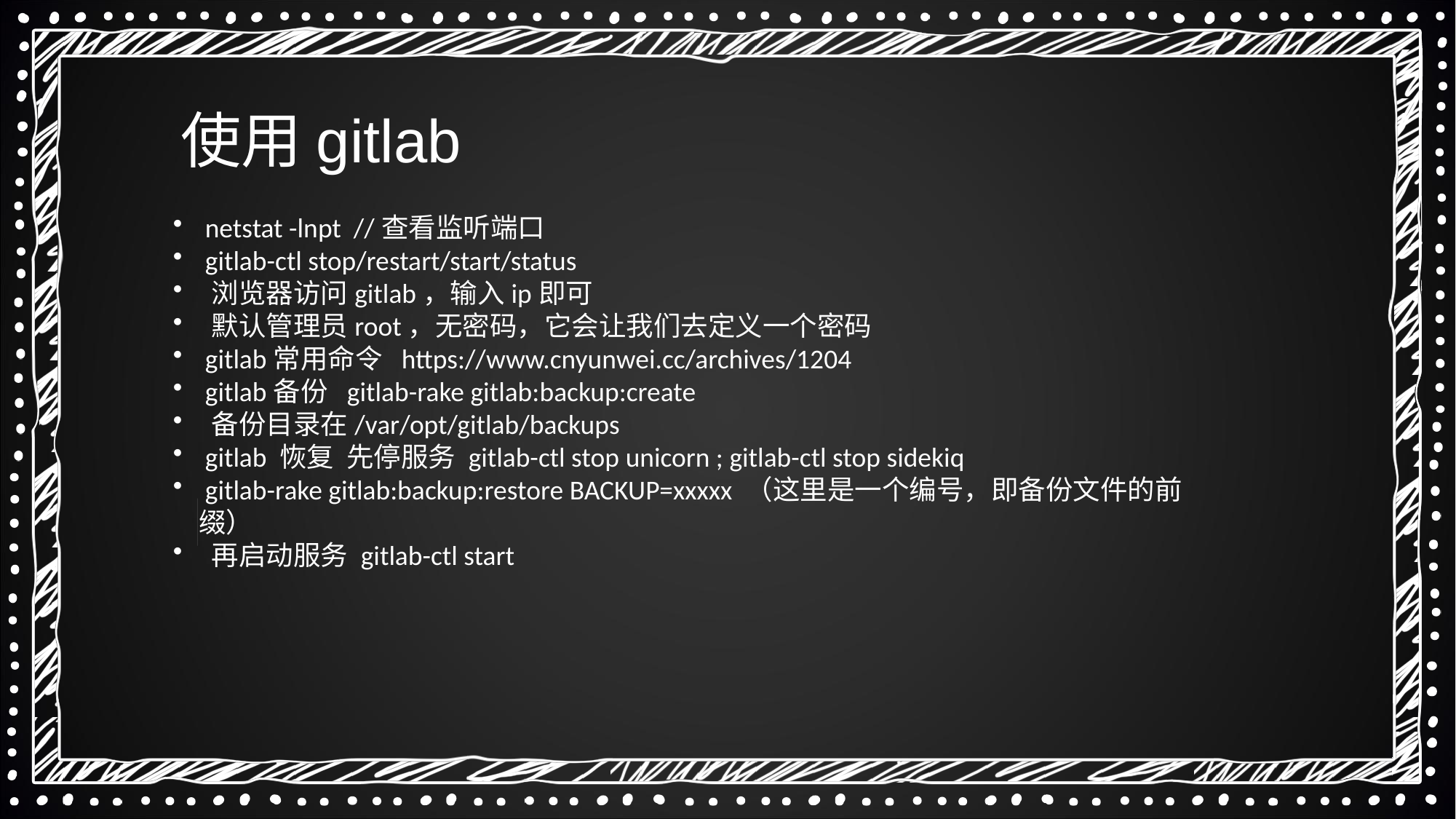

使用gitlab
 netstat -lnpt  //查看监听端口
 gitlab-ctl stop/restart/start/status
 浏览器访问gitlab，输入ip即可
 默认管理员root，无密码，它会让我们去定义一个密码
 gitlab常用命令  https://www.cnyunwei.cc/archives/1204
 gitlab备份  gitlab-rake gitlab:backup:create
 备份目录在/var/opt/gitlab/backups
 gitlab 恢复  先停服务 gitlab-ctl stop unicorn ; gitlab-ctl stop sidekiq
 gitlab-rake gitlab:backup:restore BACKUP=xxxxx （这里是一个编号，即备份文件的前缀）
 再启动服务 gitlab-ctl start